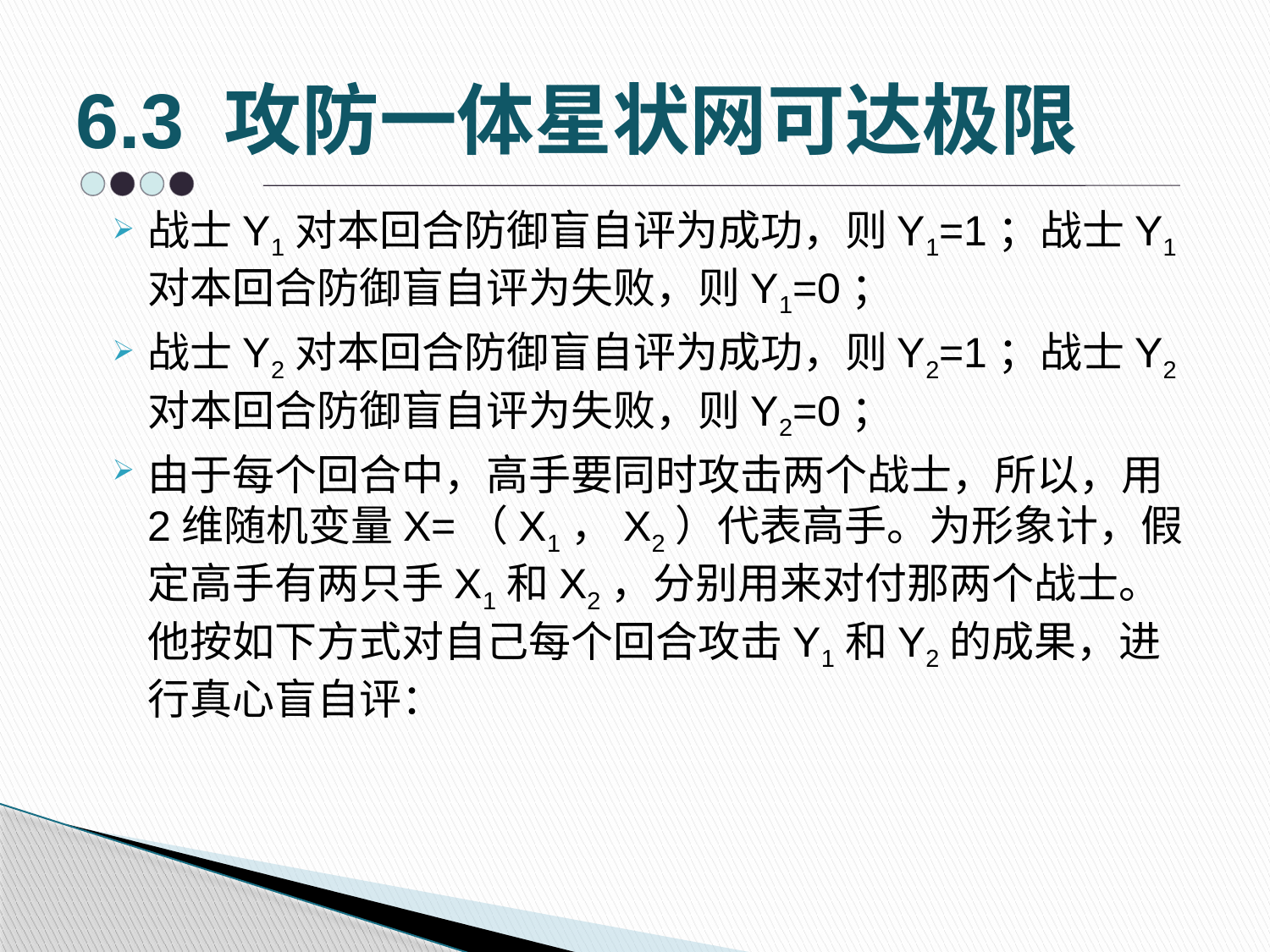

# 6.3 攻防一体星状网可达极限

战士Y1对本回合防御盲自评为成功，则Y1=1；战士Y1对本回合防御盲自评为失败，则Y1=0；
战士Y2对本回合防御盲自评为成功，则Y2=1；战士Y2对本回合防御盲自评为失败，则Y2=0；
由于每个回合中，高手要同时攻击两个战士，所以，用2维随机变量X=（X1，X2）代表高手。为形象计，假定高手有两只手X1和X2，分别用来对付那两个战士。他按如下方式对自己每个回合攻击Y1和Y2的成果，进行真心盲自评：